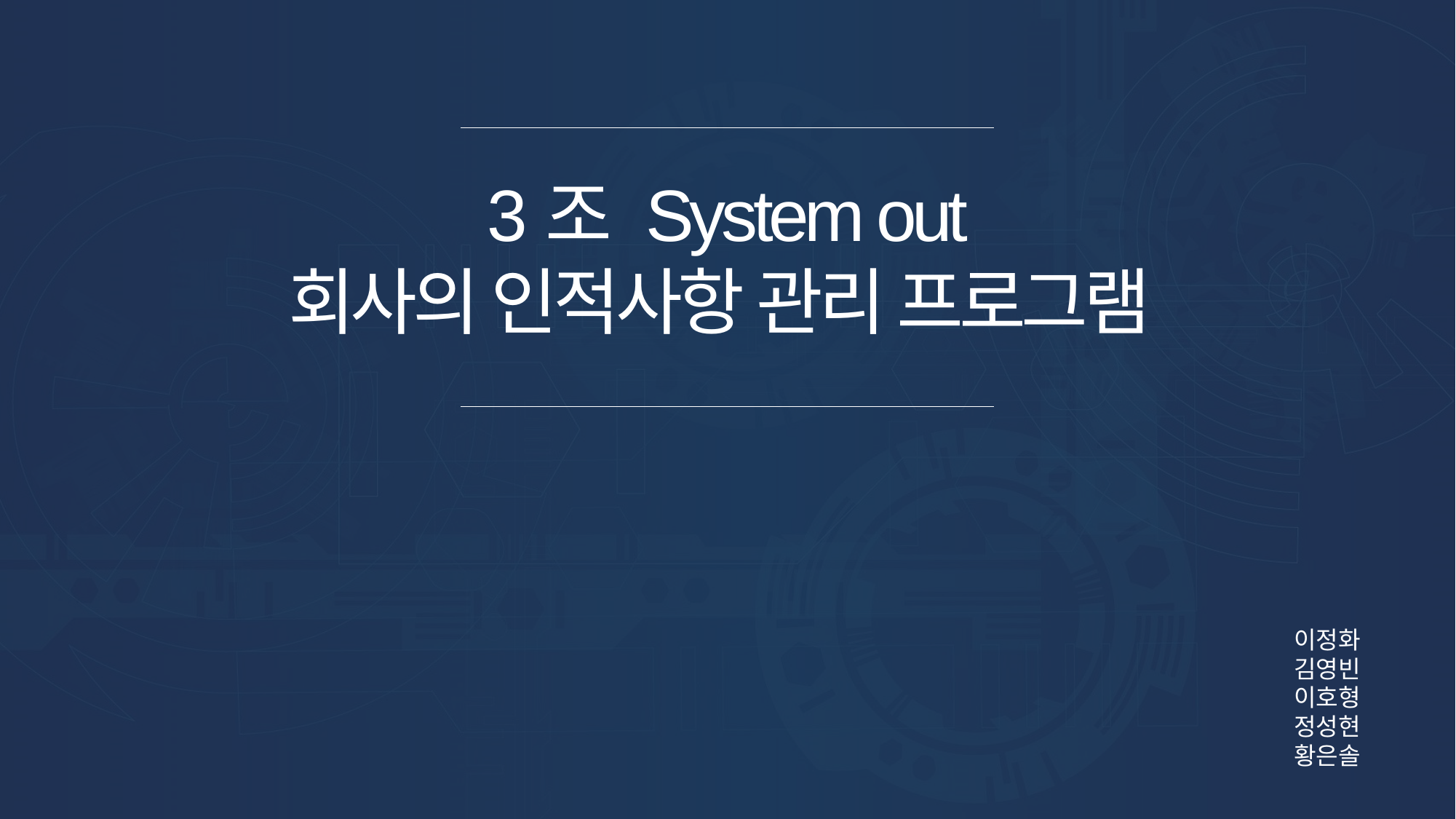

3조 System out
회사의 인적사항 관리 프로그램

이정화
김영빈
이호형
정성현
황은솔